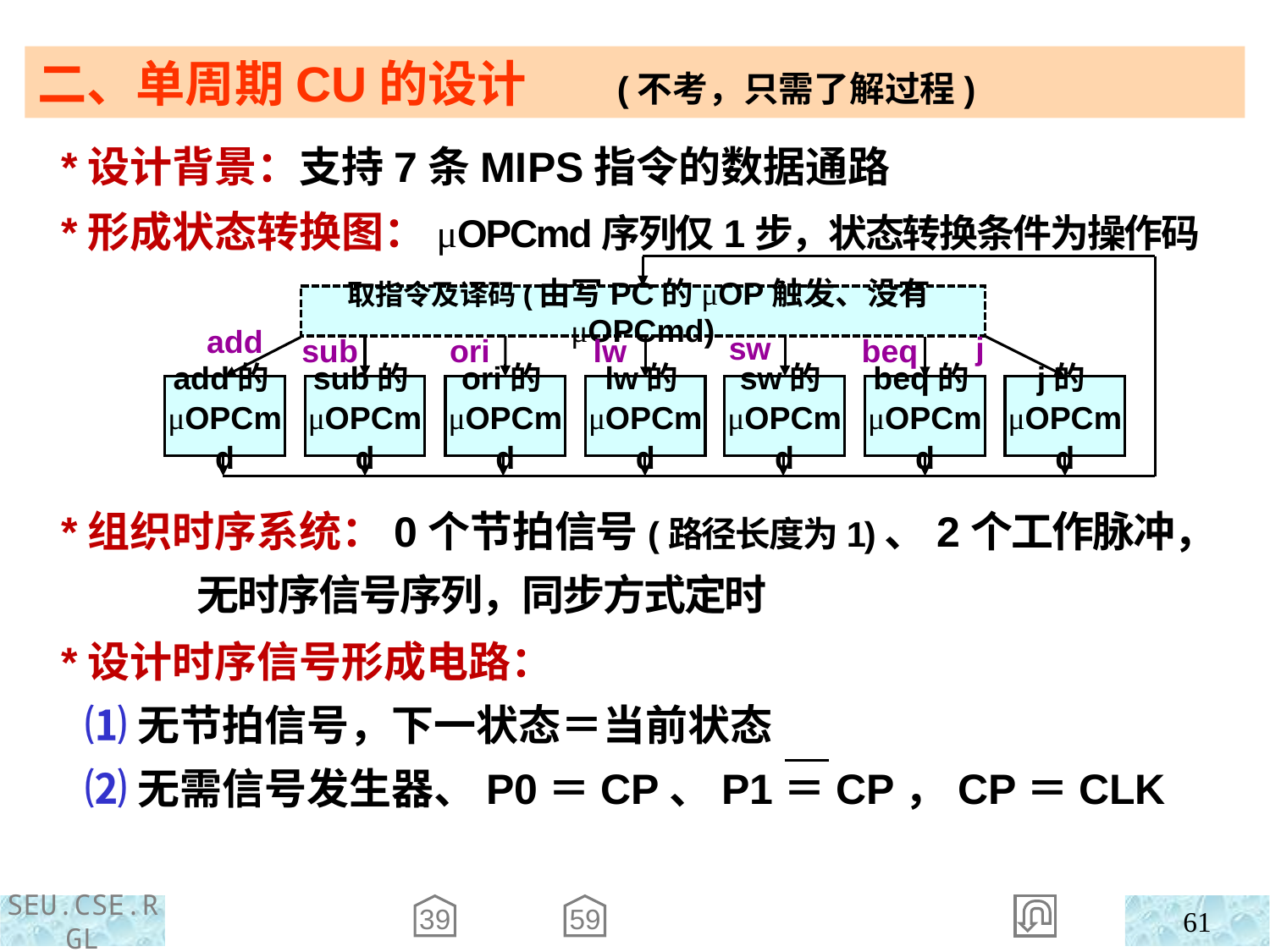

二、单周期CU的设计       (不考，只需了解过程)
  *设计背景：支持7条MIPS指令的数据通路
  *形成状态转换图：μOPCmd序列仅1步，状态转换条件为操作码
取指令及译码(由写PC的μOP触发、没有μOPCmd)
add
sw
j
sub
ori
lw
beq
add的μOPCmd
sub的μOPCmd
ori的μOPCmd
lw的μOPCmd
sw的μOPCmd
beq的μOPCmd
j的μOPCmd
  *组织时序系统：0个节拍信号(路径长度为1)、2个工作脉冲，
                   无时序信号序列，同步方式定时
  *设计时序信号形成电路：
     ⑴无节拍信号，下一状态＝当前状态
     ⑵无需信号发生器、P0＝CP、P1＝CP，CP＝CLK
39
59

61